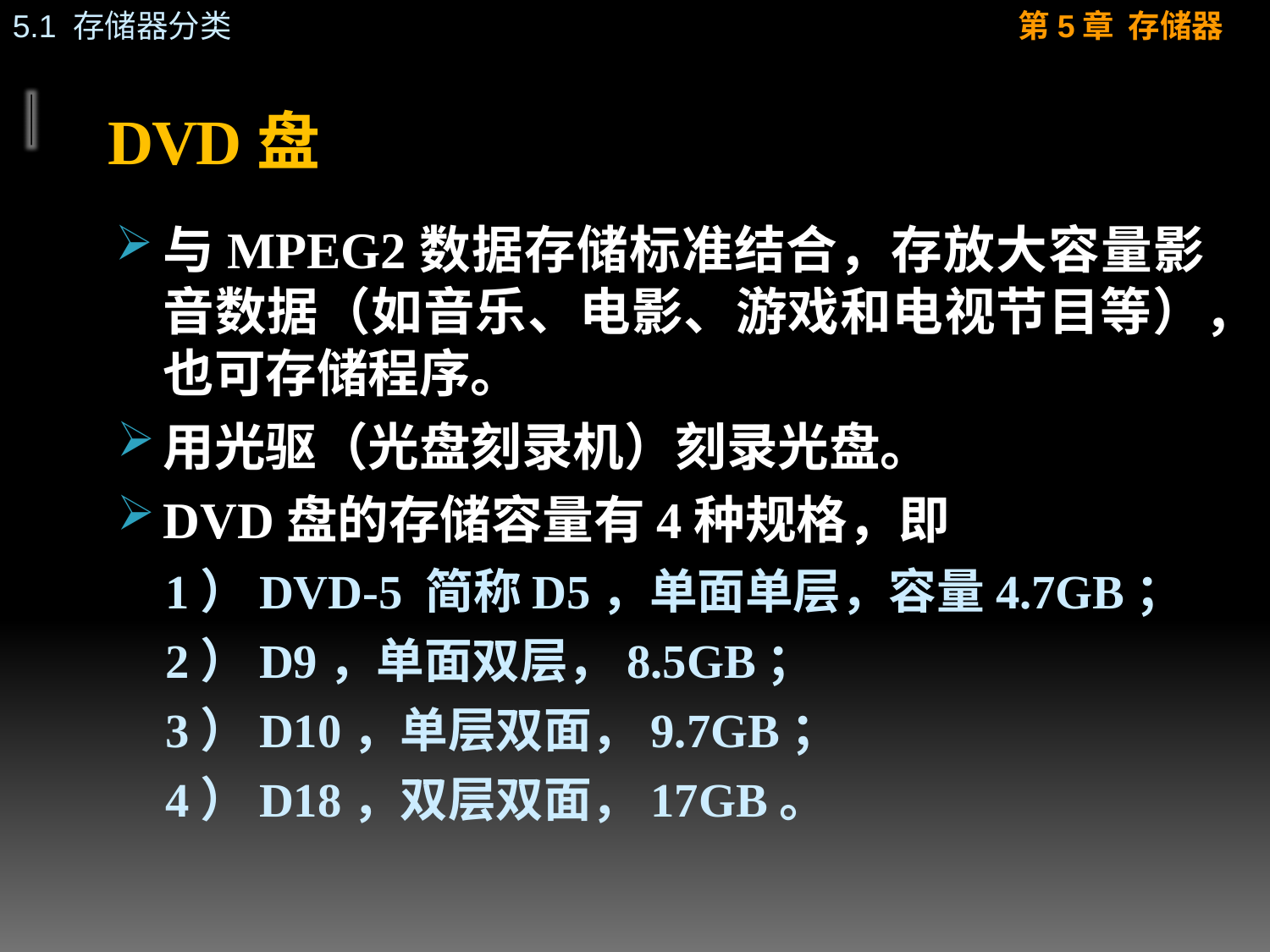

# DVD盘
与MPEG2数据存储标准结合，存放大容量影音数据（如音乐、电影、游戏和电视节目等），也可存储程序。
用光驱（光盘刻录机）刻录光盘。
DVD盘的存储容量有4种规格，即
    1）DVD-5 简称D5，单面单层，容量4.7GB；
    2）D9，单面双层，8.5GB；
    3）D10，单层双面，9.7GB；
    4）D18，双层双面，17GB。